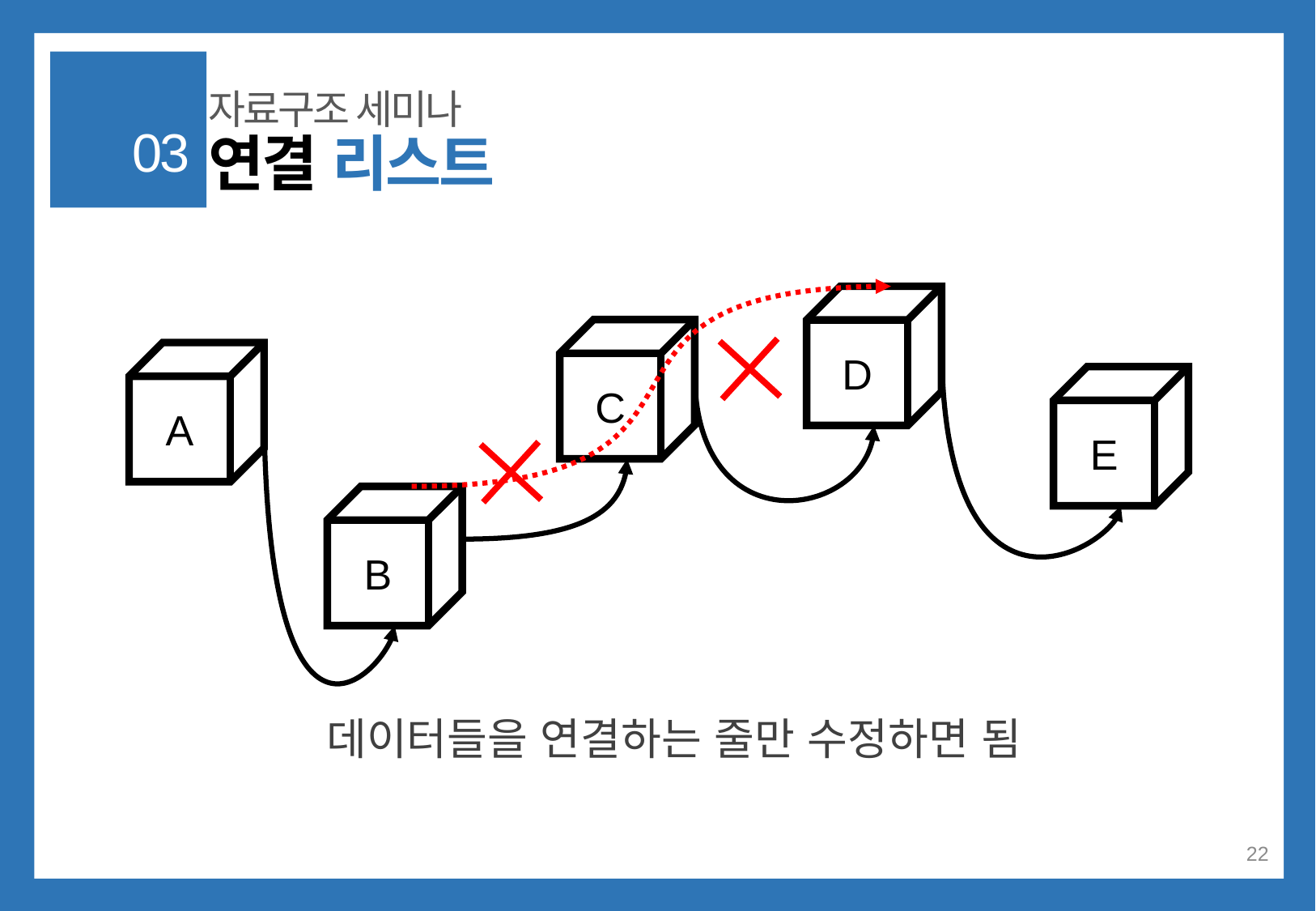

자료구조 세미나
03
연결 리스트
D

데이터들을 연결하는 줄만 수정하면 됨
C
A
E
B
22